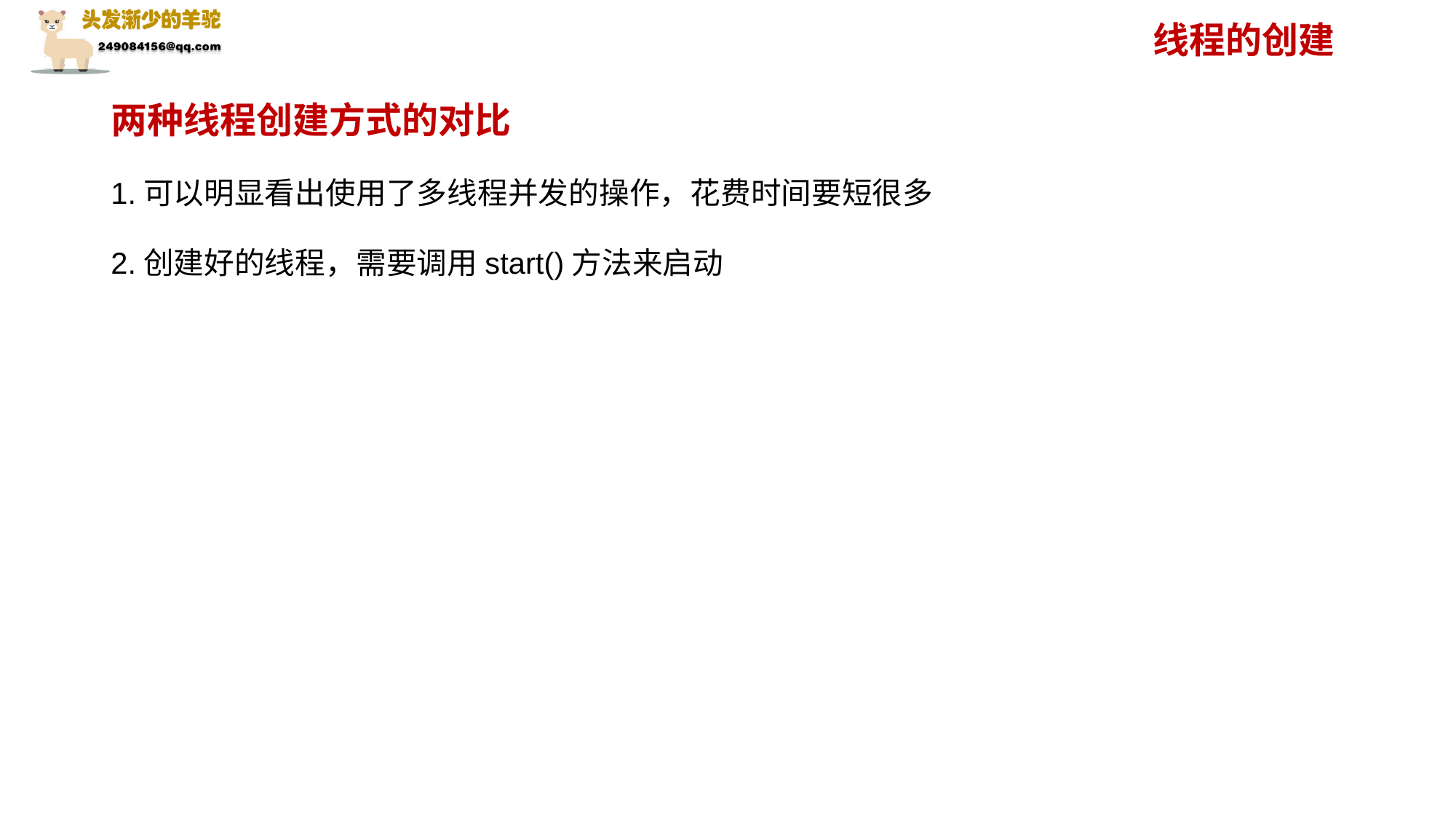

线程的创建
两种线程创建方式的对比
1.可以明显看出使用了多线程并发的操作，花费时间要短很多
2.创建好的线程，需要调用start()方法来启动